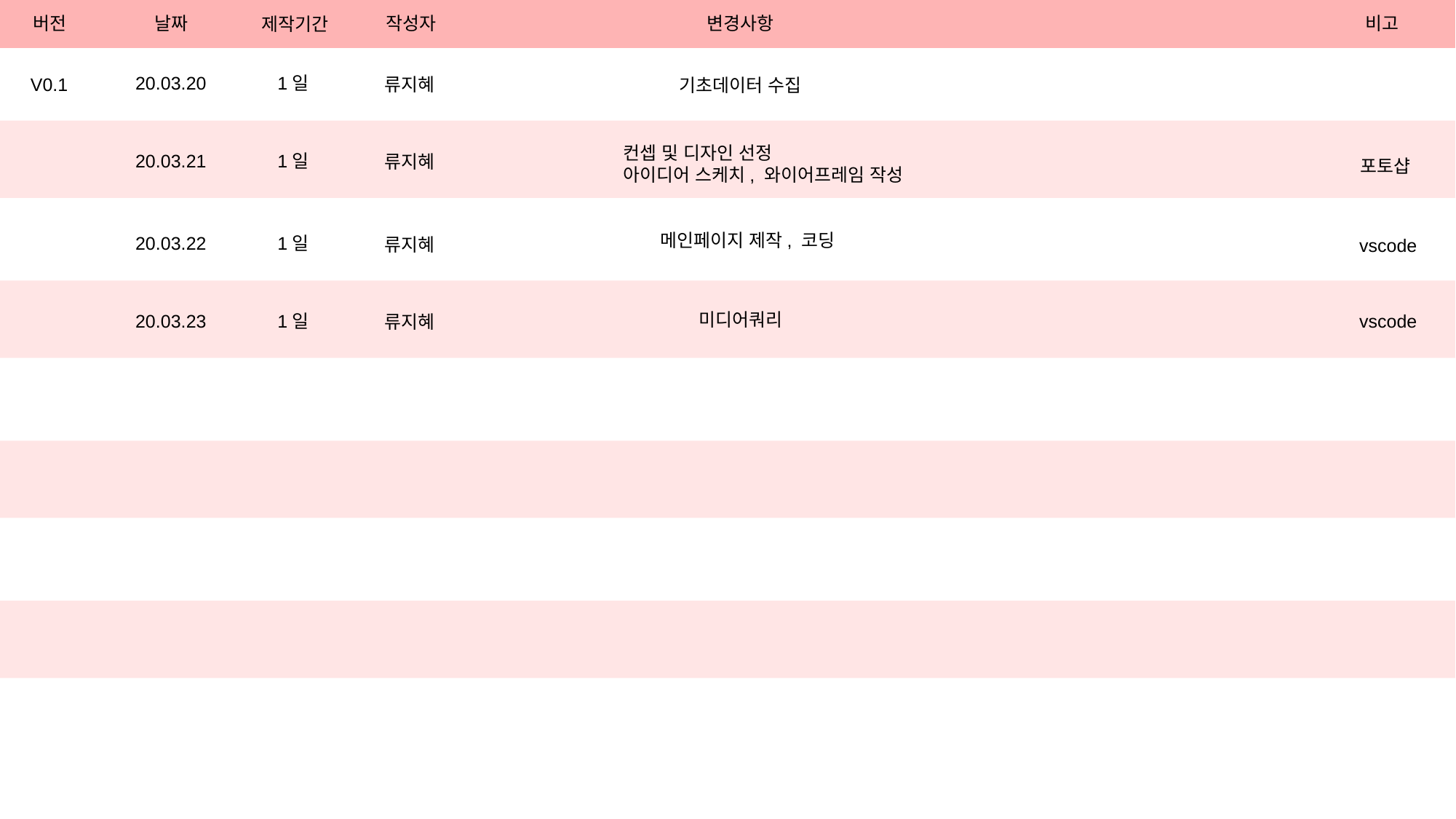

비고
변경사항
작성자
날짜
버전
제작기간
20.03.20
1일
류지혜
V0.1
기초데이터 수집

컨셉 및 디자인 선정
아이디어 스케치, 와이어프레임 작성
20.03.21
1일
류지혜
포토샵
메인페이지 제작, 코딩
20.03.22
1일
류지혜
vscode

미디어쿼리
vscode
20.03.23
1일
류지혜